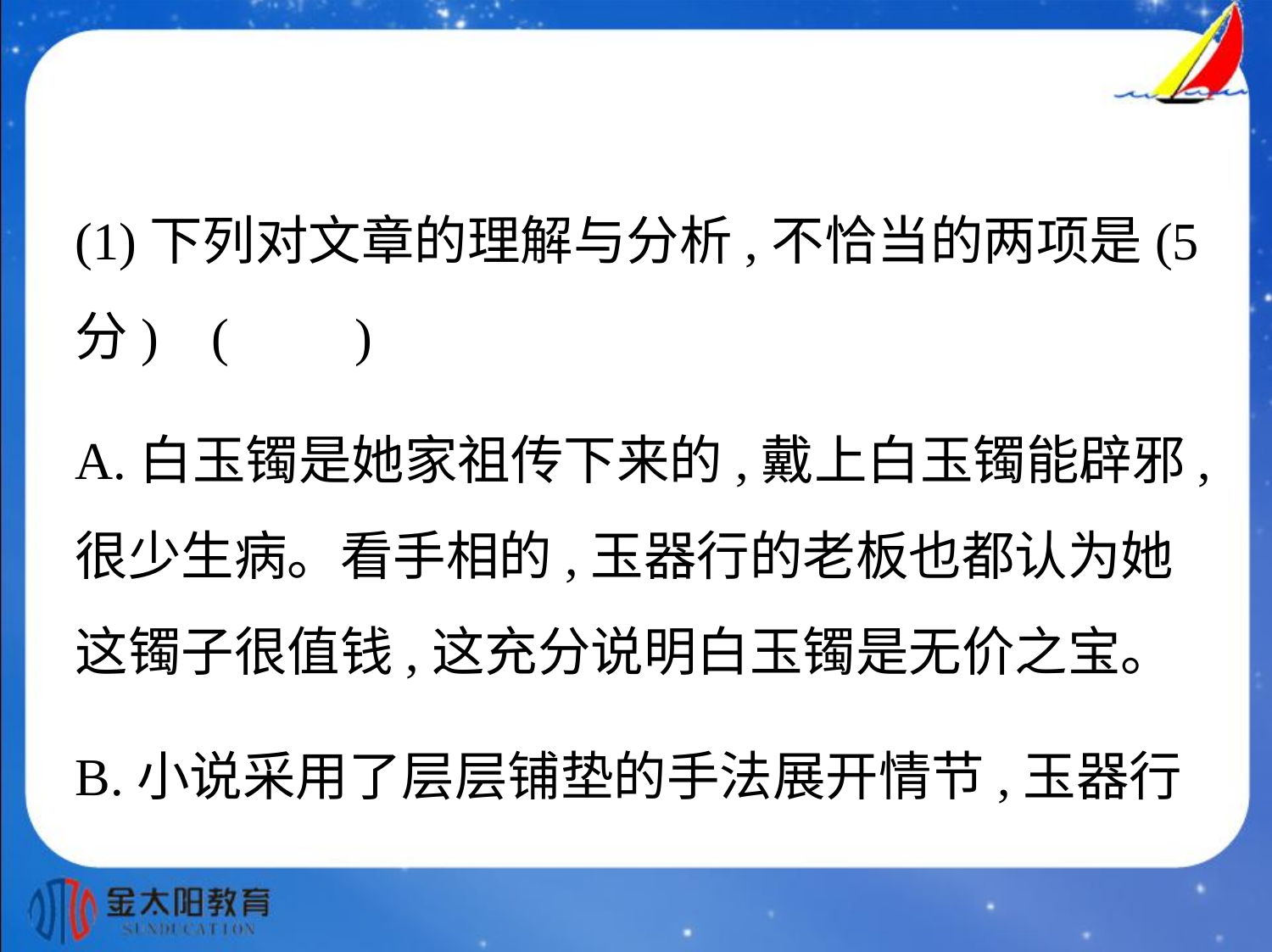

(1)下列对文章的理解与分析,不恰当的两项是(5
分) (　    )
A.白玉镯是她家祖传下来的,戴上白玉镯能辟邪,
很少生病。看手相的,玉器行的老板也都认为她
这镯子很值钱,这充分说明白玉镯是无价之宝。
B.小说采用了层层铺垫的手法展开情节,玉器行